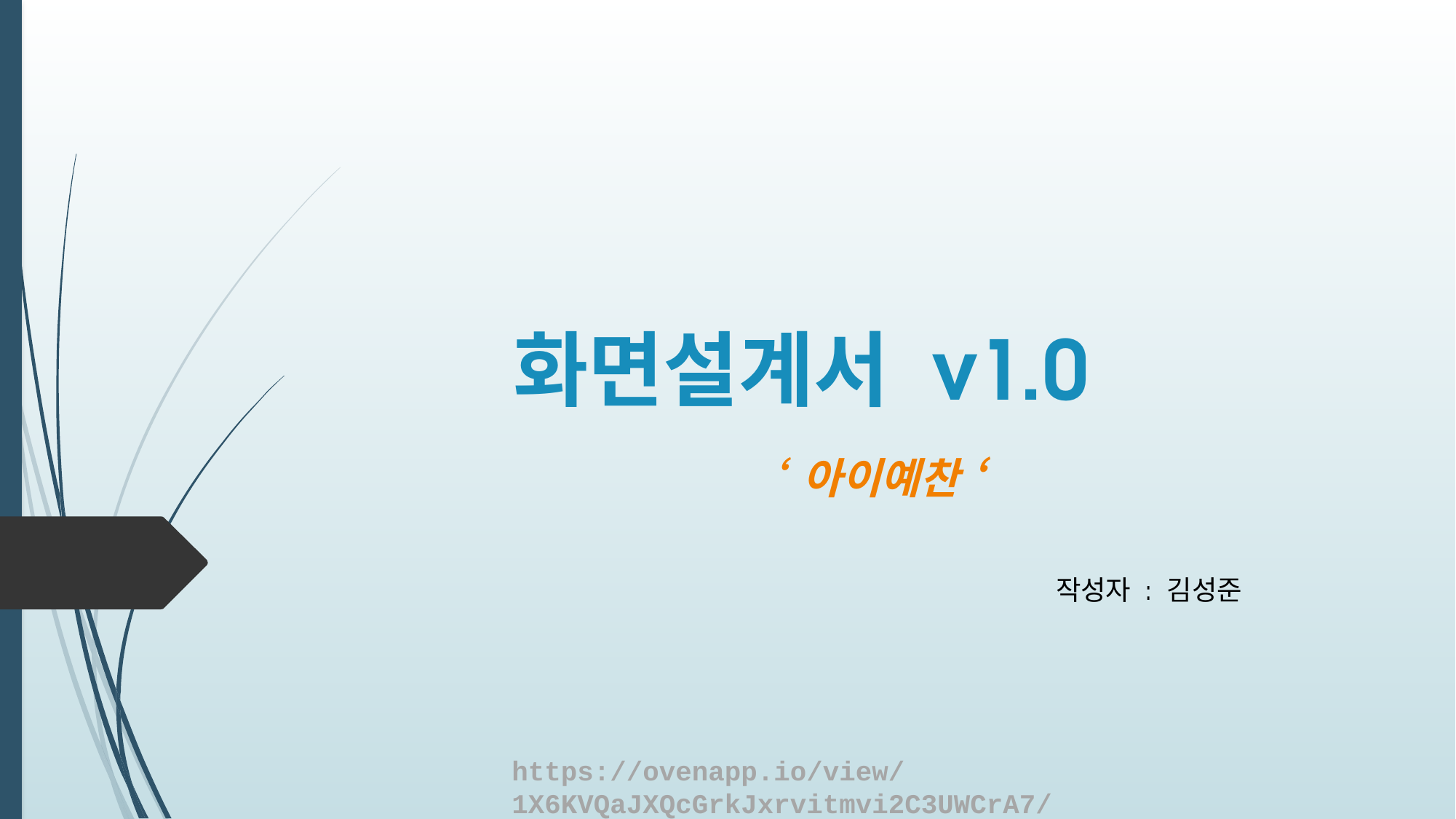

# 화면설계서 v1.0
‘ 아이예찬 ‘
작성자 : 김성준
https://ovenapp.io/view/1X6KVQaJXQcGrkJxrvitmvi2C3UWCrA7/